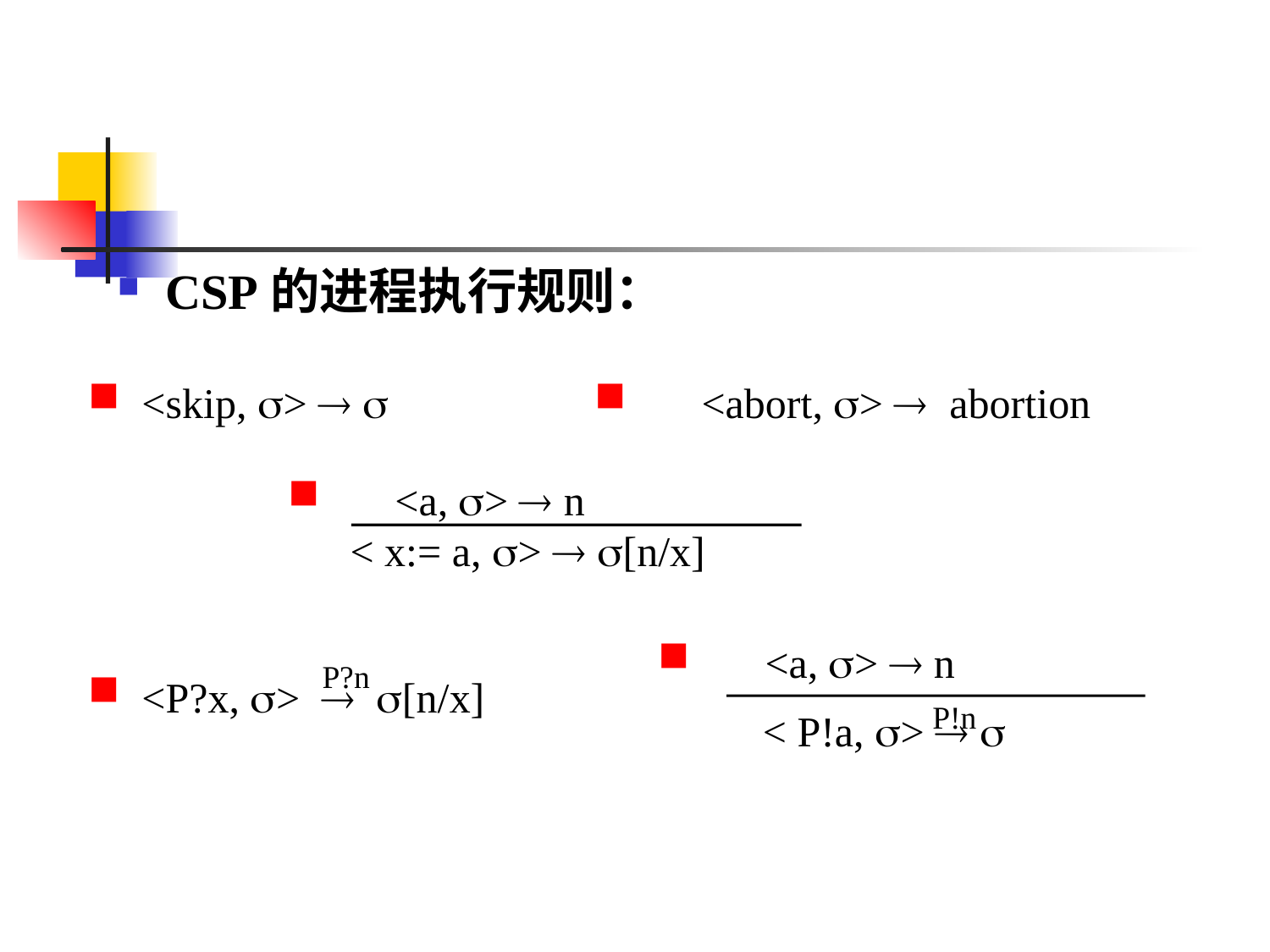

#
CSP的进程执行规则：
  <skip, σ> → σ
       <abort, σ> →  abortion
       <a, σ> → n
   < x:= a, σ> → σ[n/x]

       <a, σ> → n

       < P!a, σ> → σ
P!n

P?n
  <P?x, σ>  →  σ[n/x]